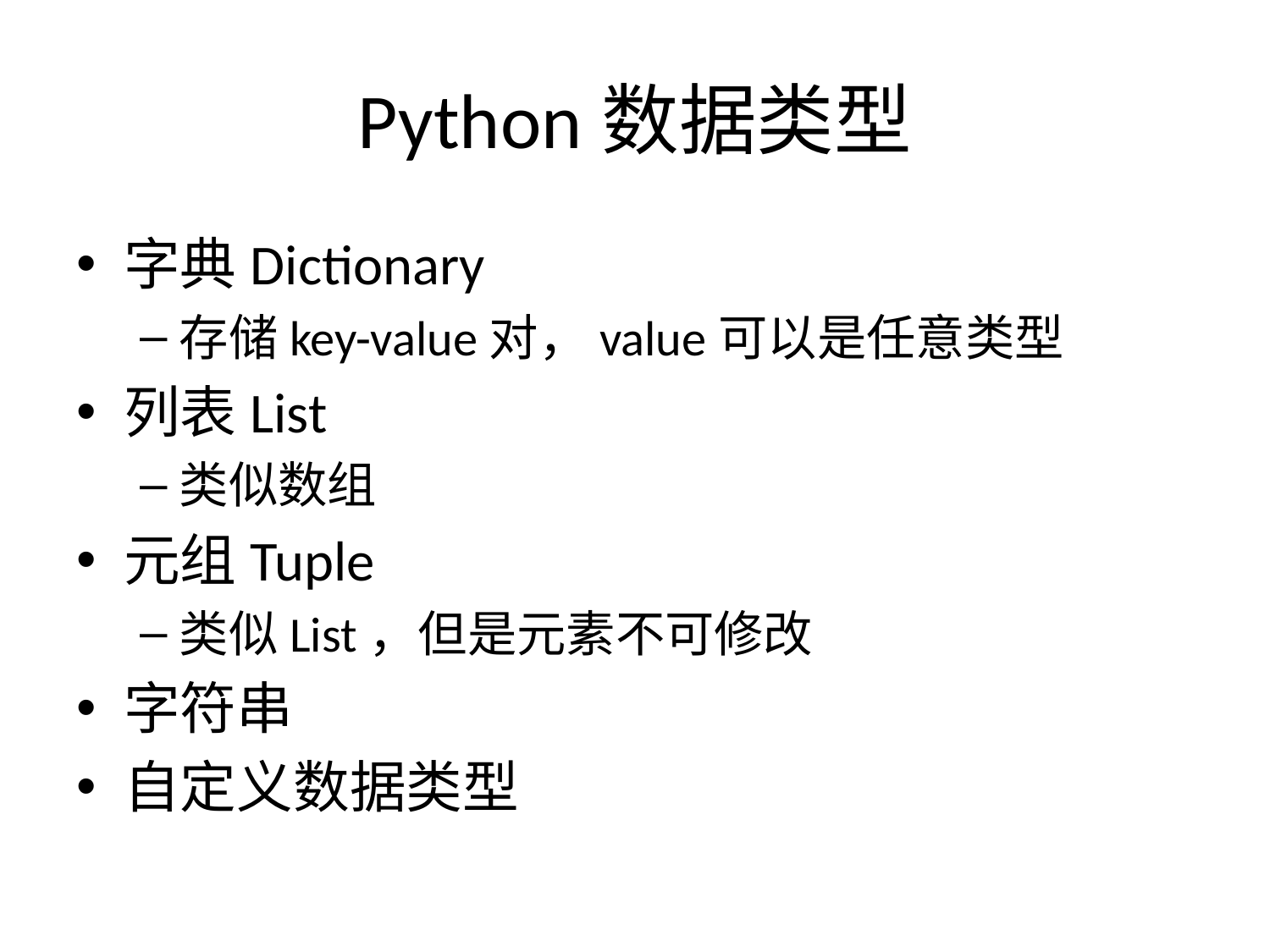

# Python数据类型
字典Dictionary
存储key-value对，value可以是任意类型
列表List
类似数组
元组Tuple
类似List，但是元素不可修改
字符串
自定义数据类型